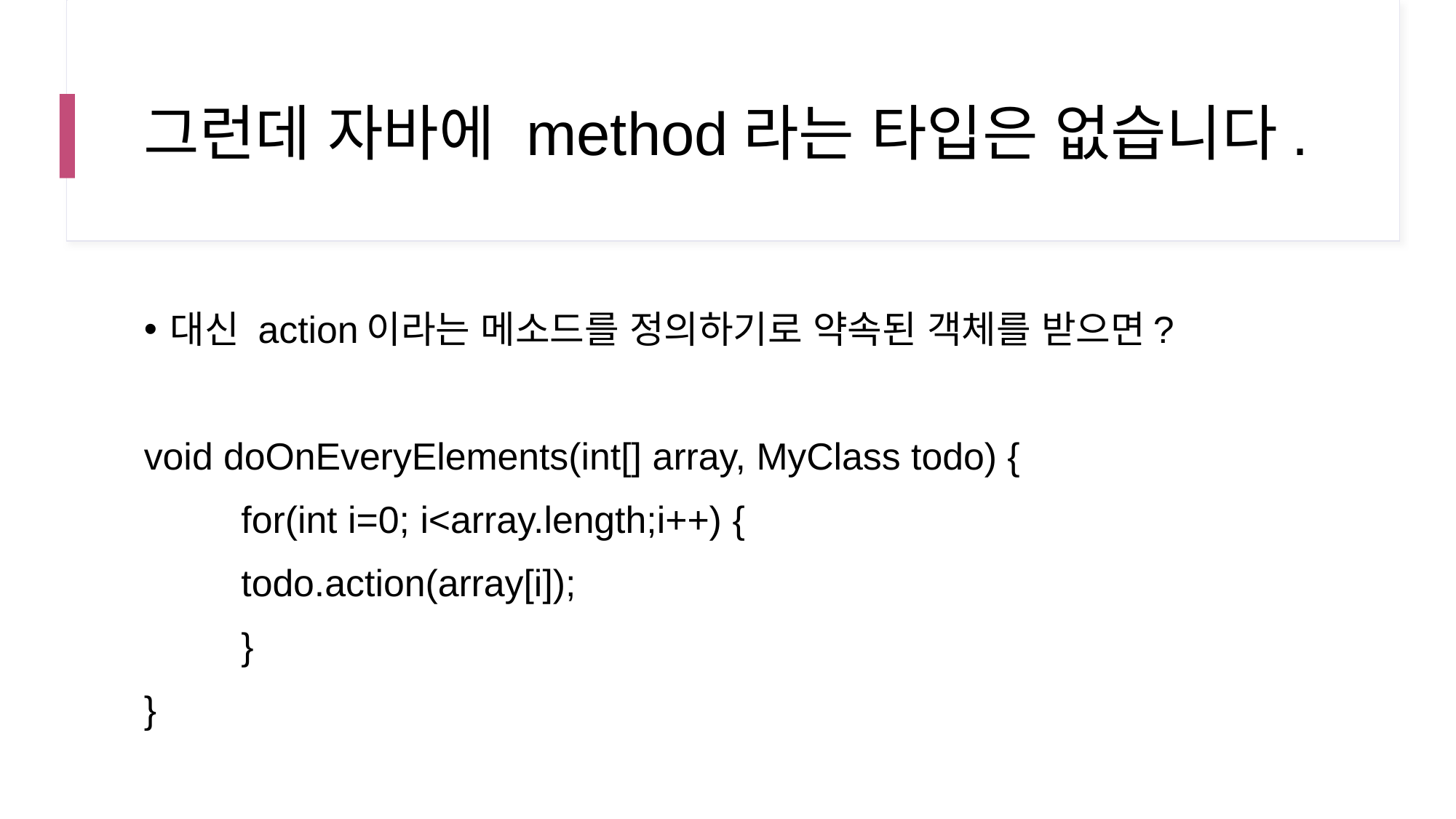

# 그런데 자바에 method라는 타입은 없습니다.
대신 action이라는 메소드를 정의하기로 약속된 객체를 받으면?

void doOnEveryElements(int[] array, MyClass todo) {
	for(int i=0; i<array.length;i++) {
		todo.action(array[i]);
	}
}